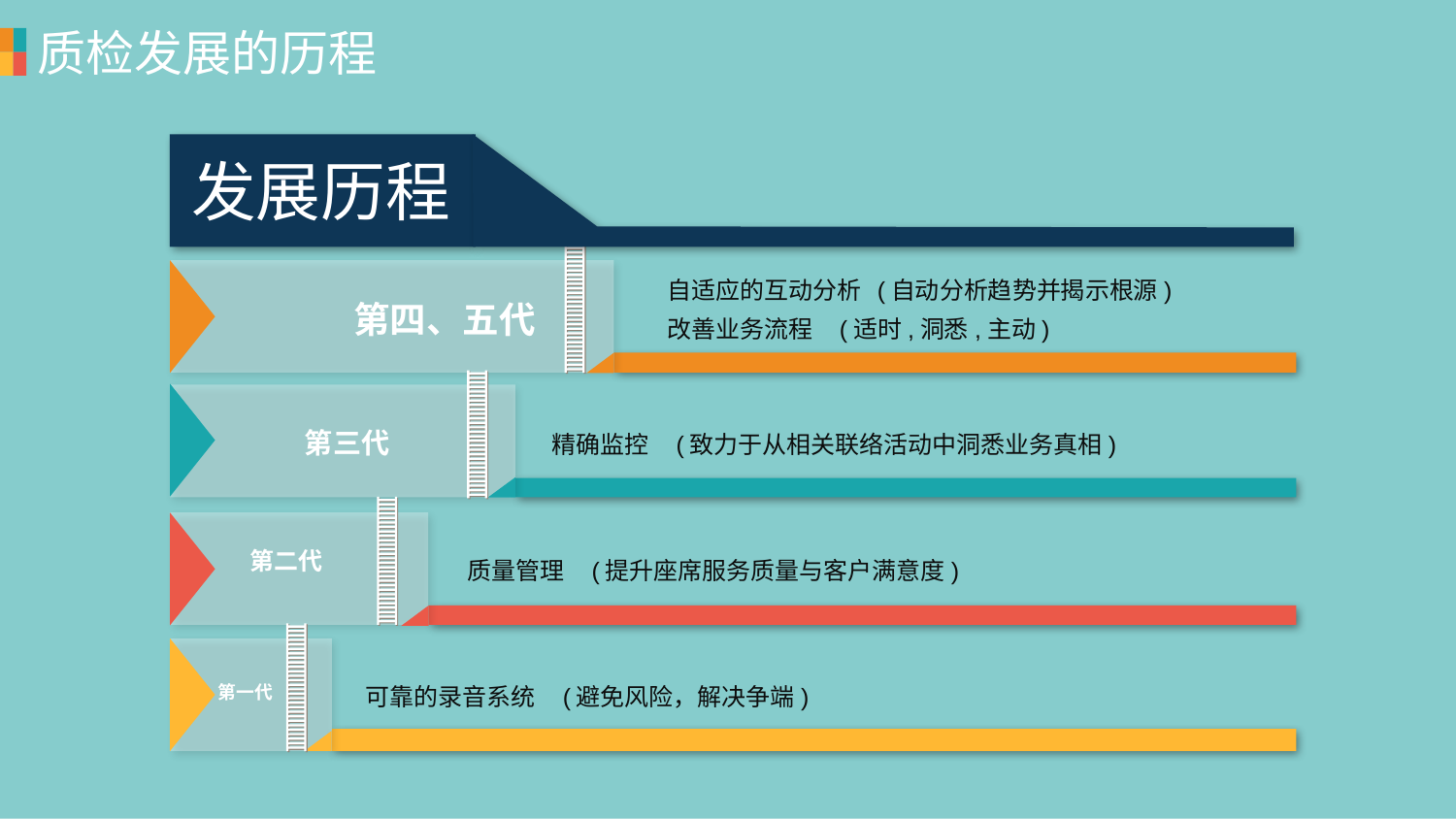

质检发展的历程

发展历程

第四、五代

自适应的互动分析  (自动分析趋势并揭示根源)
改善业务流程    (适时,洞悉,主动)

第三代

精确监控    (致力于从相关联络活动中洞悉业务真相)

第二代

质量管理    (提升座席服务质量与客户满意度)

第一代

可靠的录音系统    (避免风险，解决争端)